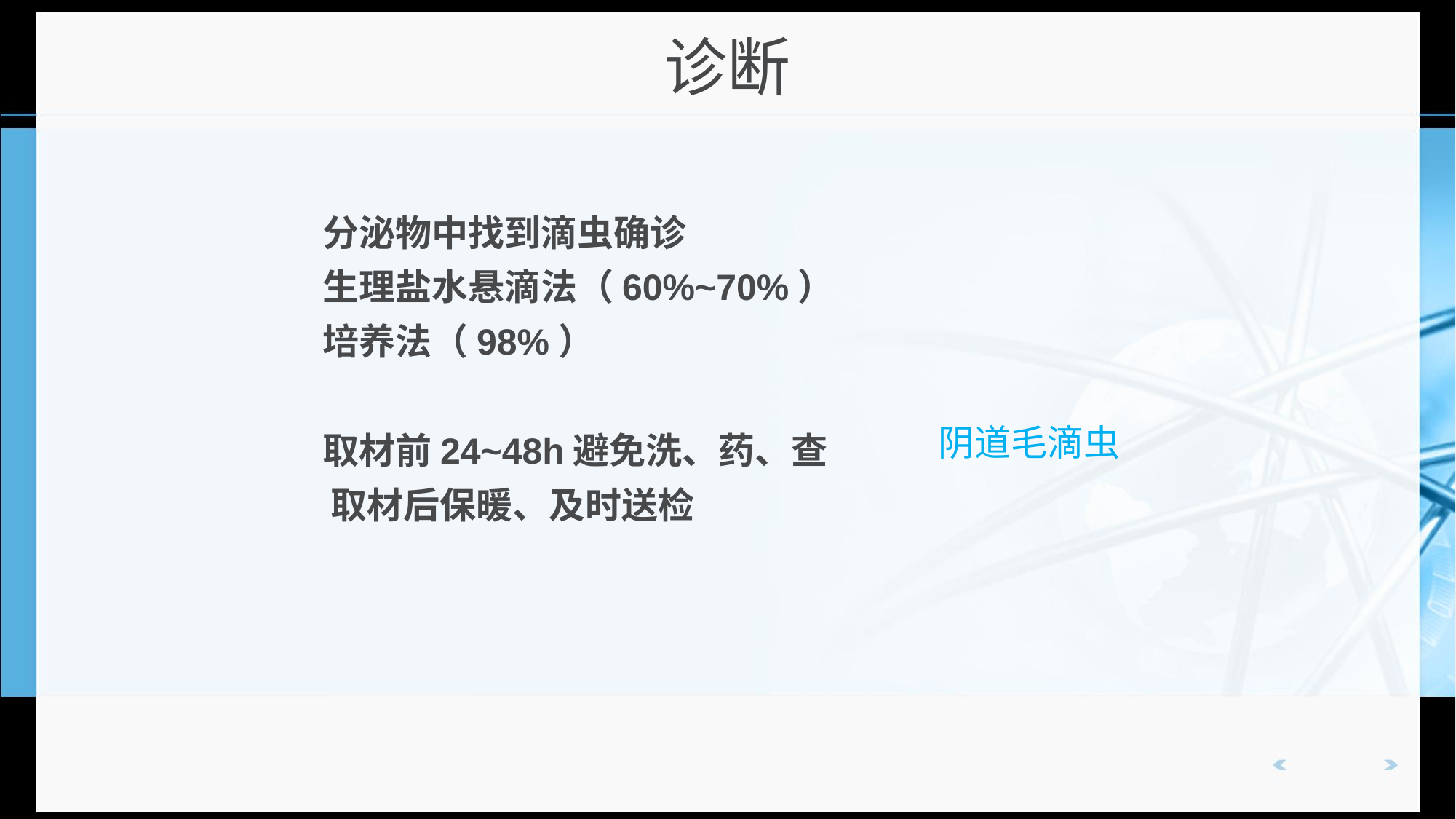

# 诊断
       分泌物中找到滴虫确诊
       生理盐水悬滴法（60%~70%）
       培养法（98%）

       取材前24~48h避免洗、药、查
        取材后保暖、及时送检

阴道毛滴虫